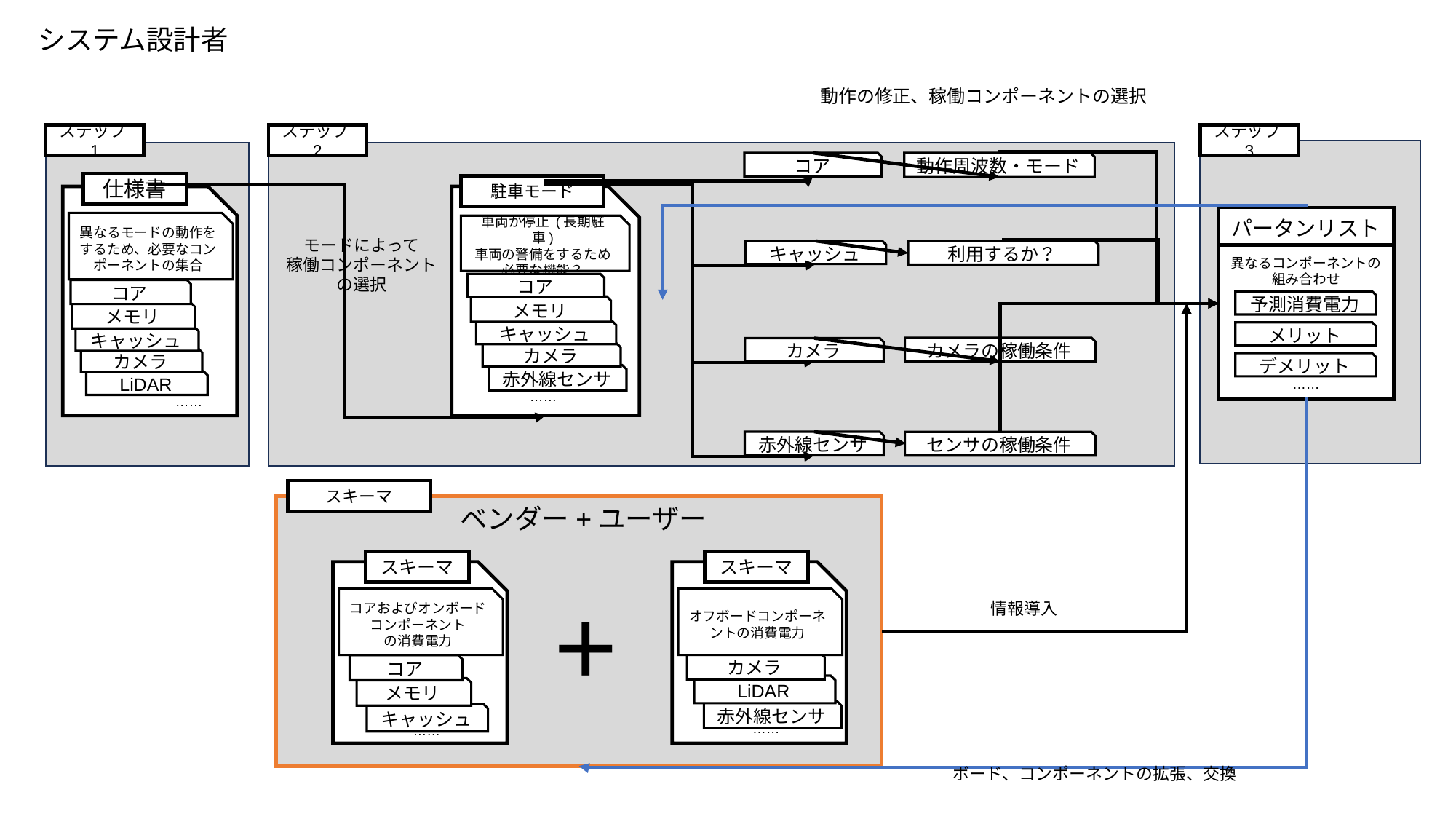

システム設計者
動作の修正、稼働コンポーネントの選択
ステップ1
ステップ2
ステップ3

コア
動作周波数・モード
仕様書
駐車モード

異なるコンポーネントの組み合わせ

パータンリスト
異なるモードの動作をするため、必要なコンポーネントの集合
車両が停止 (長期駐車)
車両の警備をするため
必要な機能？
モードによって
稼働コンポーネントの選択
キャッシュ
利用するか？
コア
コア
予測消費電力
メモリ
メモリ
キャッシュ
メリット
キャッシュ
カメラの稼働条件
カメラ
カメラ
カメラ
デメリット
赤外線センサ
……
LiDAR
……
……
赤外線センサ
センサの稼働条件
スキーマ
ベンダー+ユーザー

スキーマ
スキーマ

+
コアおよびオンボードコンポーネント
の消費電力
オフボードコンポーネントの消費電力
情報導入
カメラ
コア
LiDAR
メモリ
赤外線センサ
キャッシュ
……
……
ボード、コンポーネントの拡張、交換